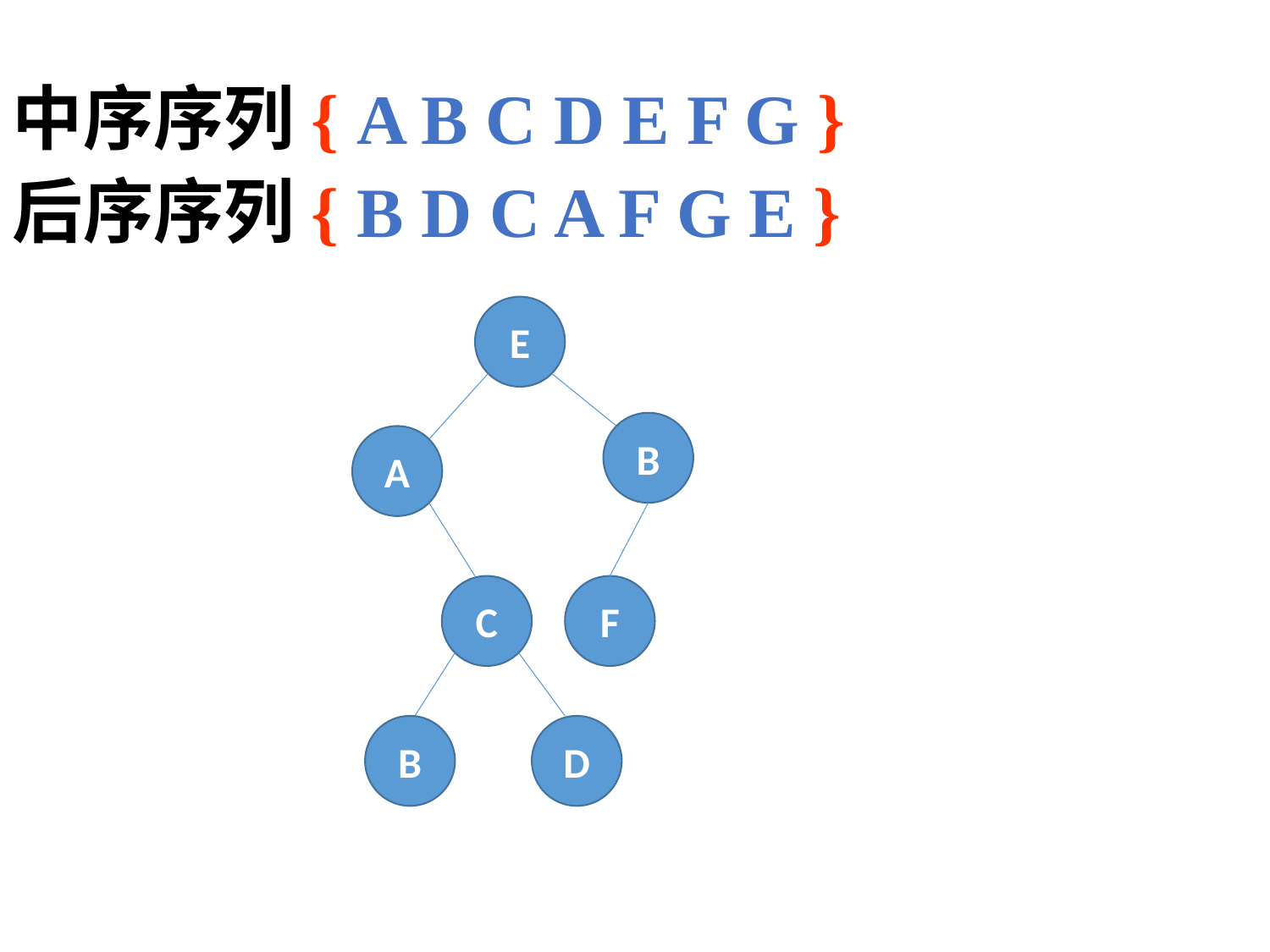

中序序列{ A B C D E F G }
后序序列{ B D C A F G E }
E
B
A
C
F
B
D